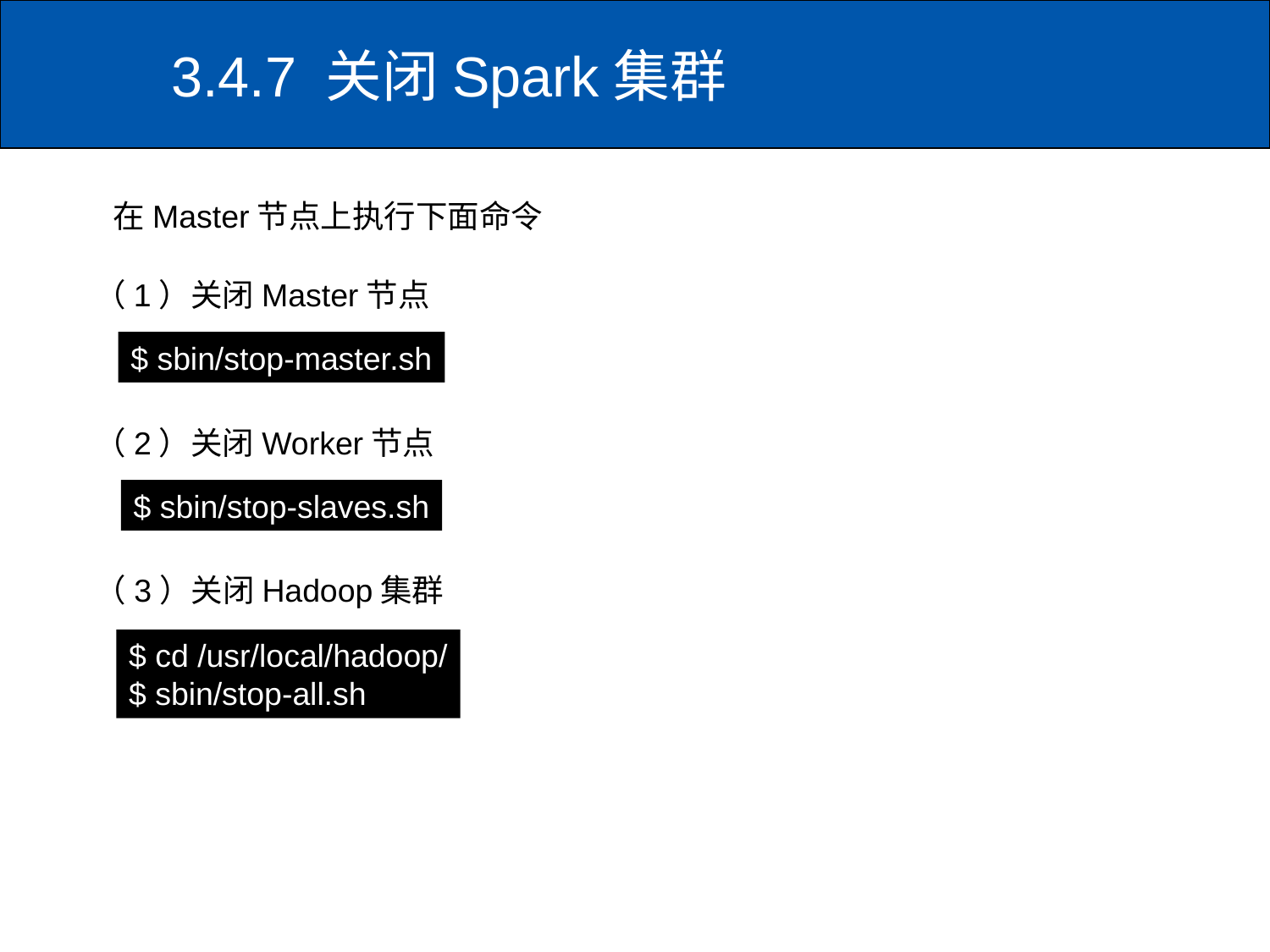

# 3.4.7 关闭Spark集群
在Master节点上执行下面命令
（1）关闭Master节点
$ sbin/stop-master.sh
（2）关闭Worker节点
$ sbin/stop-slaves.sh
（3）关闭Hadoop集群
$ cd /usr/local/hadoop/
$ sbin/stop-all.sh